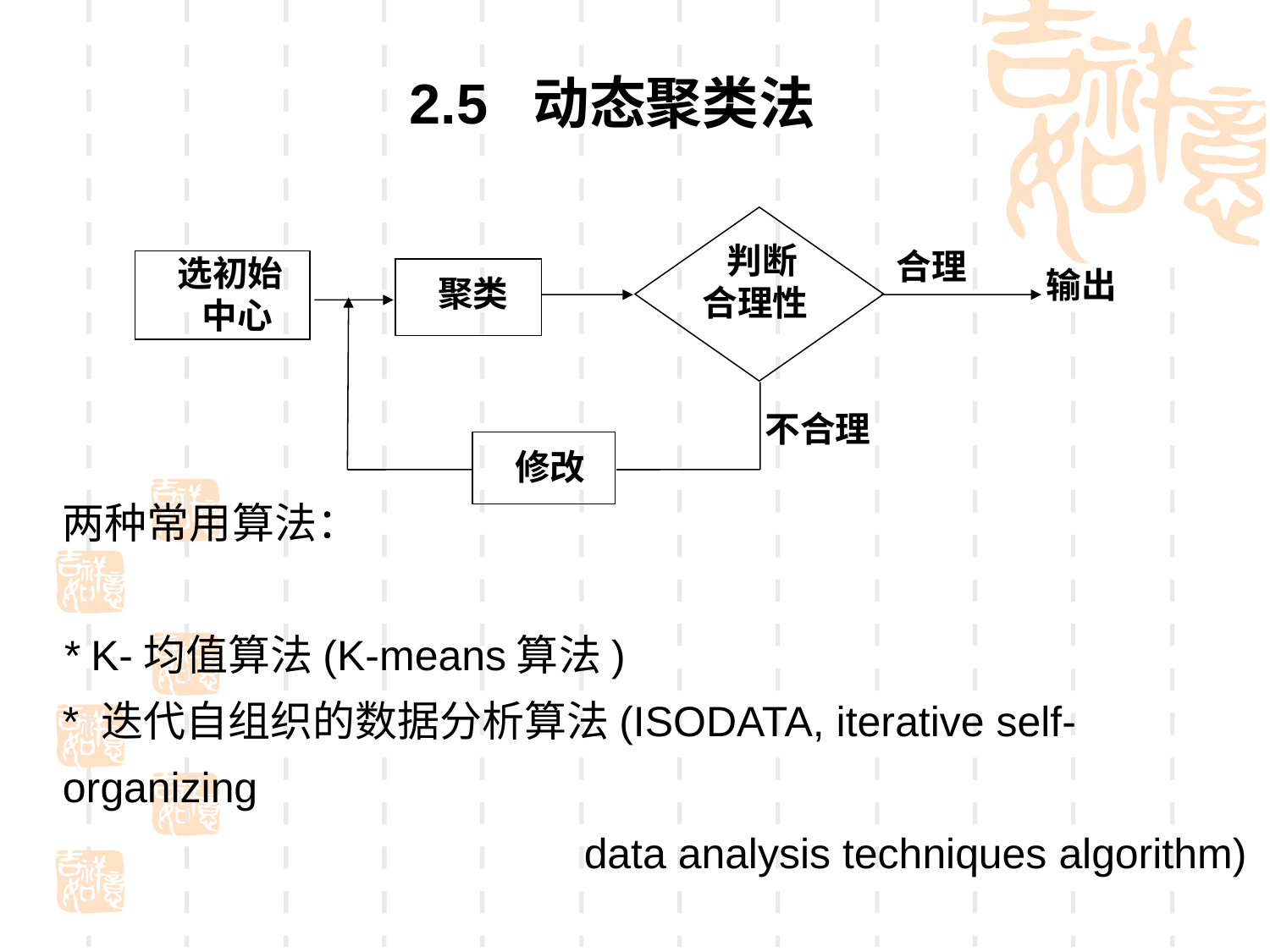

2.5  动态聚类法

合理
  判断
合理性
选初始
  中心
输出
聚类

不合理
修改

两种常用算法：

* K-均值算法(K-means算法)
* 迭代自组织的数据分析算法(ISODATA, iterative self-organizing
                                            data analysis techniques algorithm)